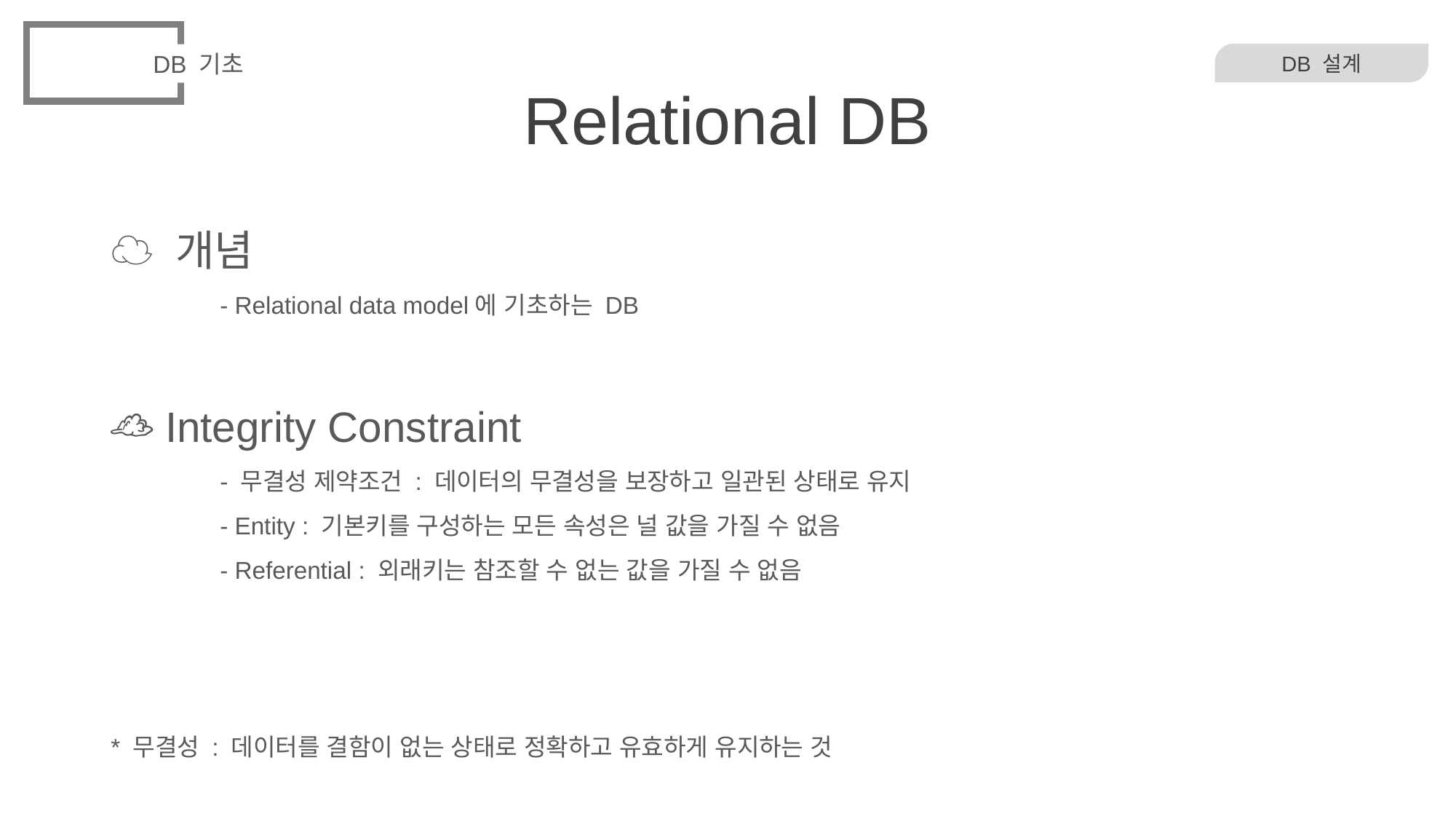

DB 기초
# Relational DB
DB 설계
☁ 개념
	- Relational data model에 기초하는 DB

☁ Integrity Constraint
	- 무결성 제약조건 : 데이터의 무결성을 보장하고 일관된 상태로 유지
	- Entity : 기본키를 구성하는 모든 속성은 널 값을 가질 수 없음
	- Referential : 외래키는 참조할 수 없는 값을 가질 수 없음

* 무결성 : 데이터를 결함이 없는 상태로 정확하고 유효하게 유지하는 것